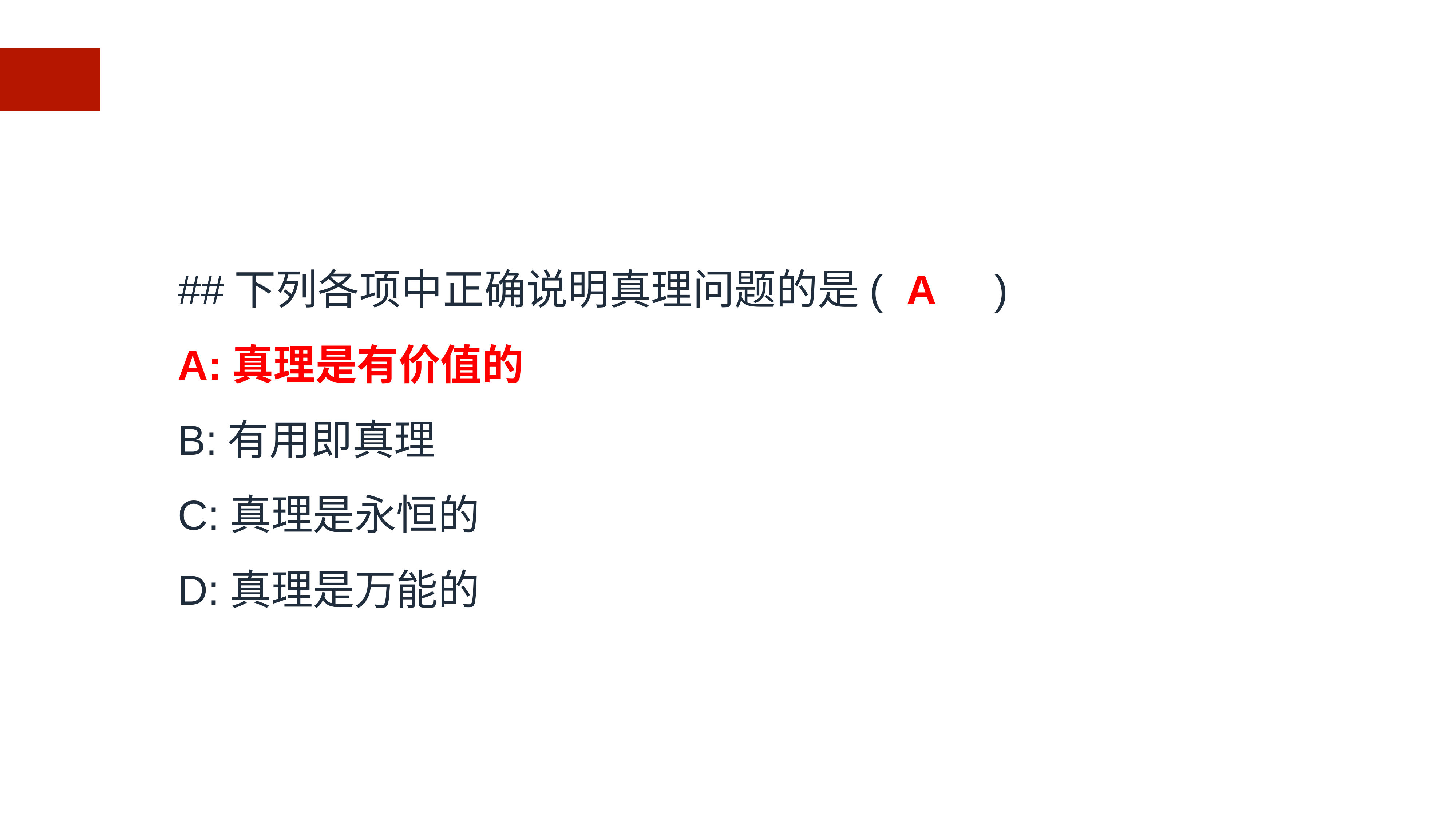

##下列各项中正确说明真理问题的是(  A     )
A:真理是有价值的
B:有用即真理
C:真理是永恒的
D:真理是万能的